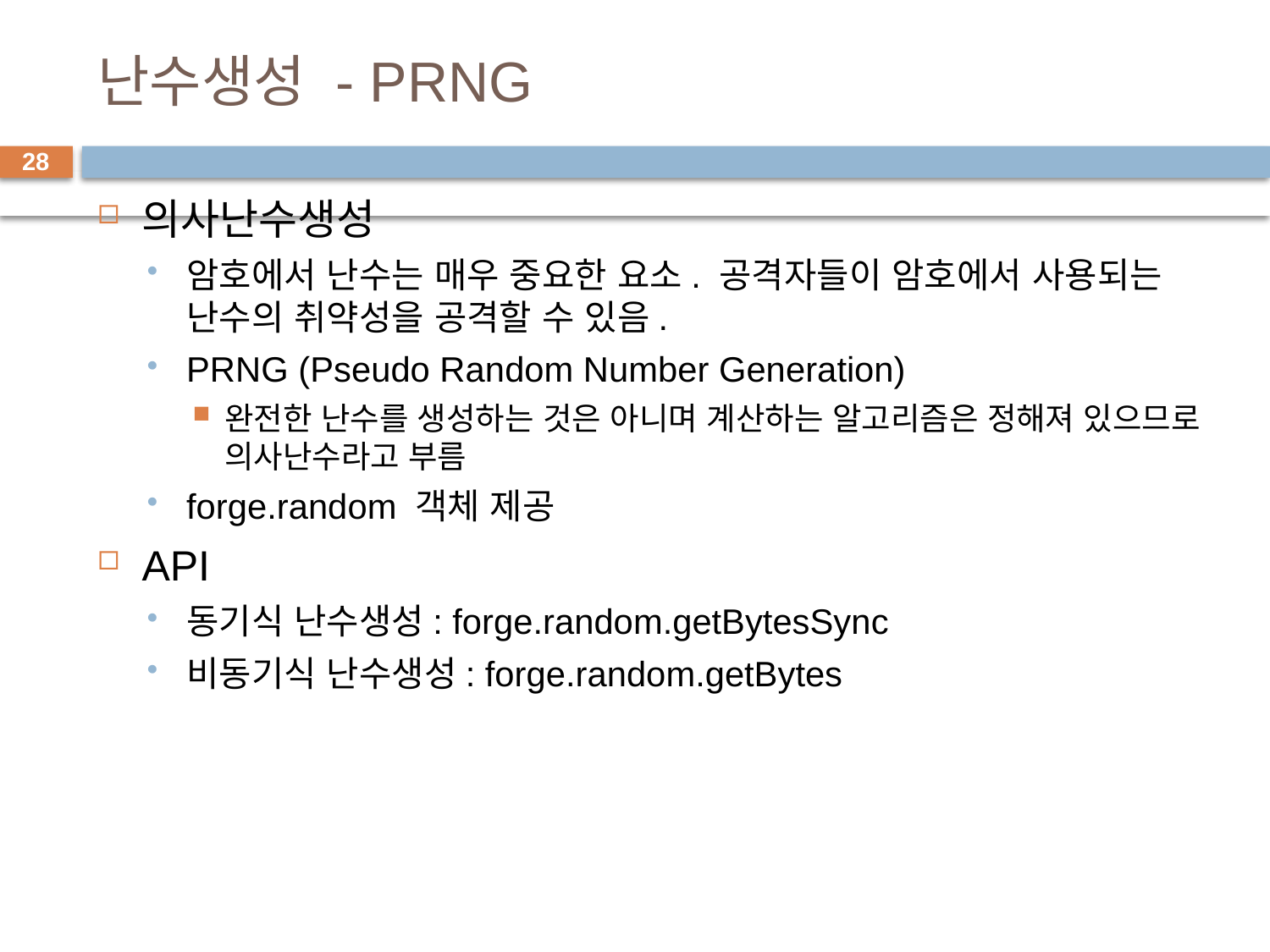

# 난수생성 - PRNG
28
의사난수생성
암호에서 난수는 매우 중요한 요소. 공격자들이 암호에서 사용되는 난수의 취약성을 공격할 수 있음.
PRNG (Pseudo Random Number Generation)
완전한 난수를 생성하는 것은 아니며 계산하는 알고리즘은 정해져 있으므로 의사난수라고 부름
forge.random 객체 제공
API
동기식 난수생성: forge.random.getBytesSync
비동기식 난수생성: forge.random.getBytes